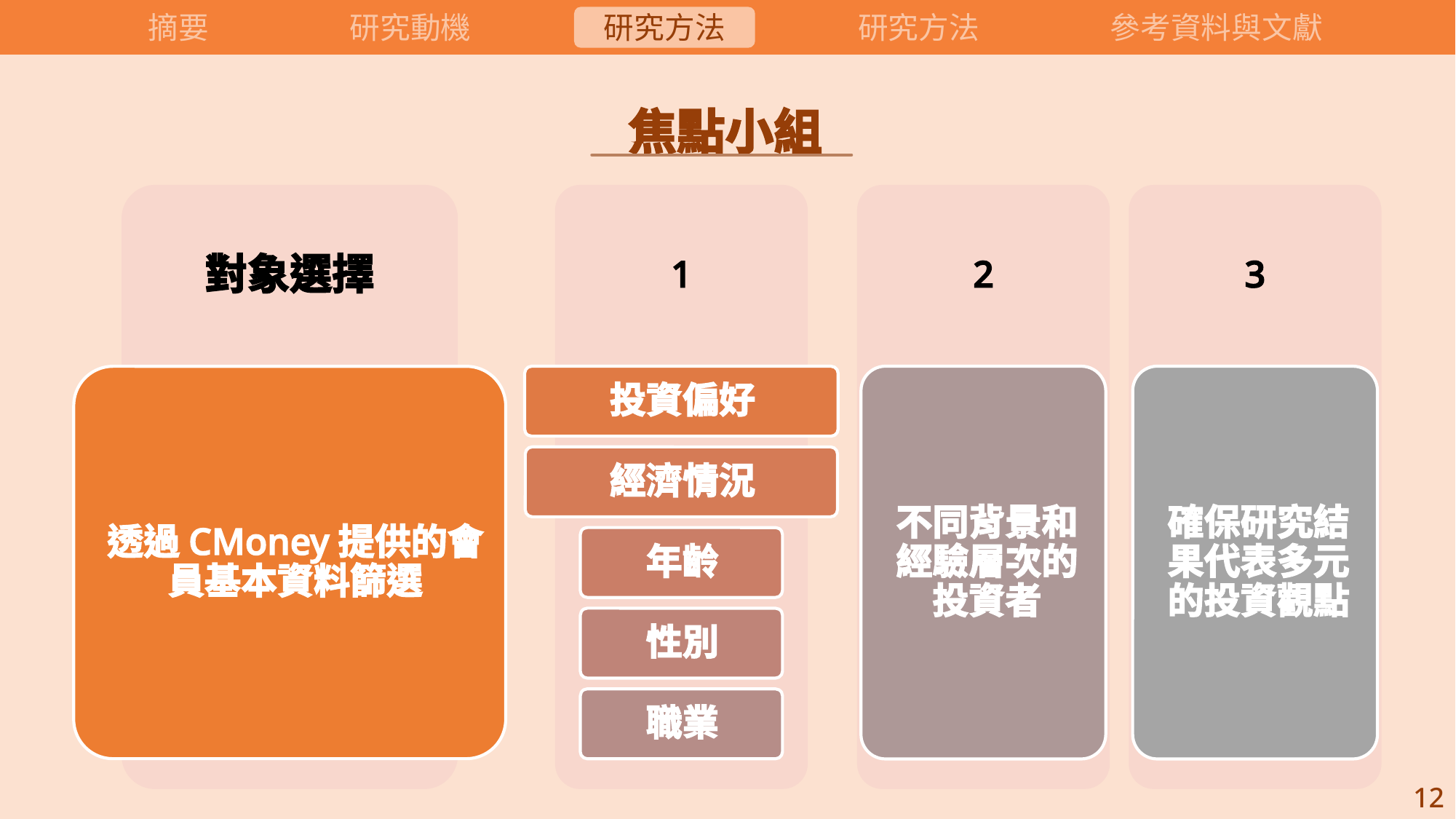

摘要
研究動機
研究方法
研究方法
參考資料與文獻

焦點小組
對象選擇
透過CMoney提供的會員基本資料篩選
1
投資偏好
經濟情況
年齡
性別
職業
2
不同背景和經驗層次的投資者
3
確保研究結果代表多元的投資觀點
12